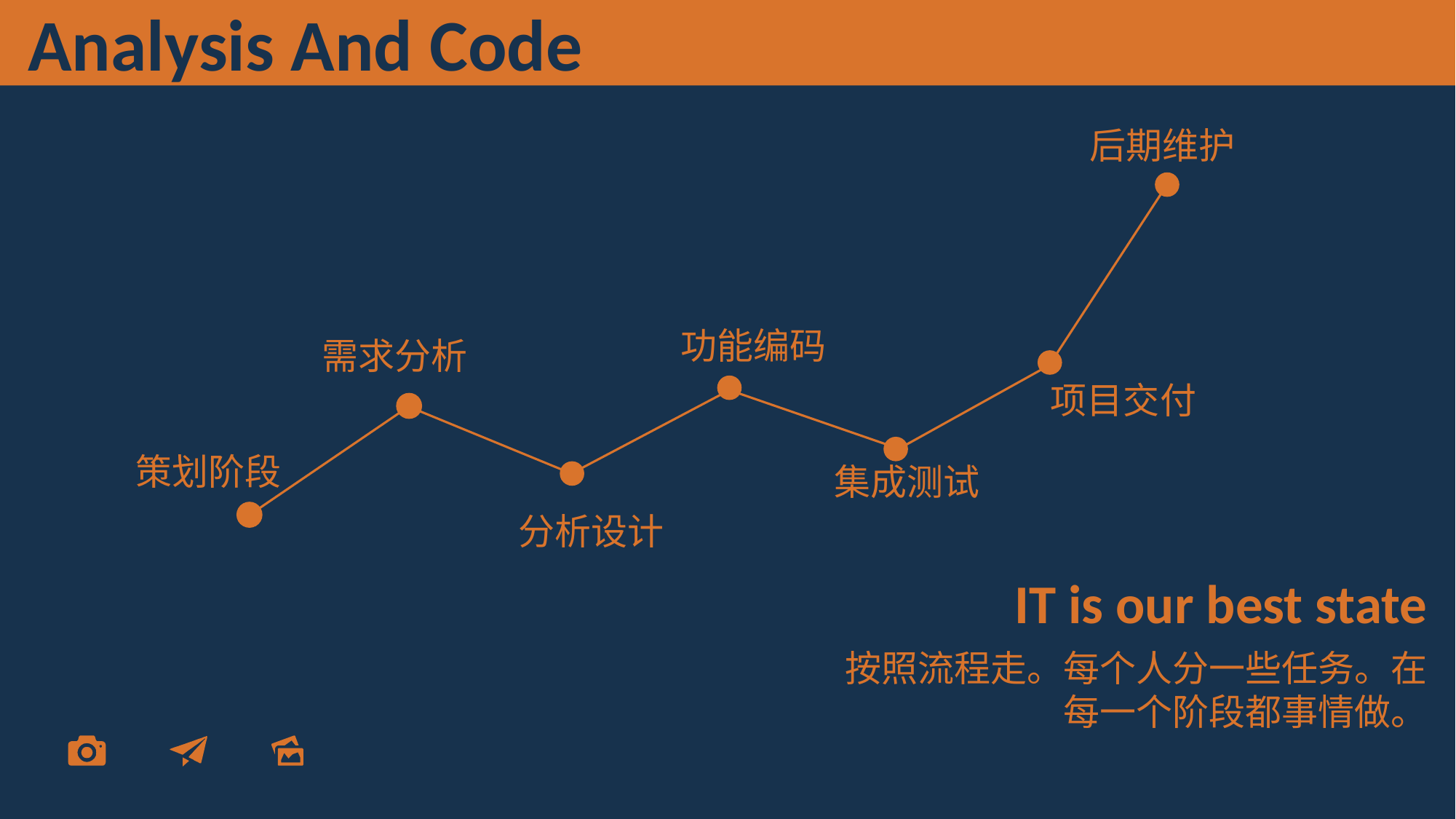

Analysis And Code

后期维护

功能编码
需求分析

项目交付

策划阶段
集成测试

分析设计
IT is our best state
按照流程走。每个人分一些任务。在每一个阶段都事情做。